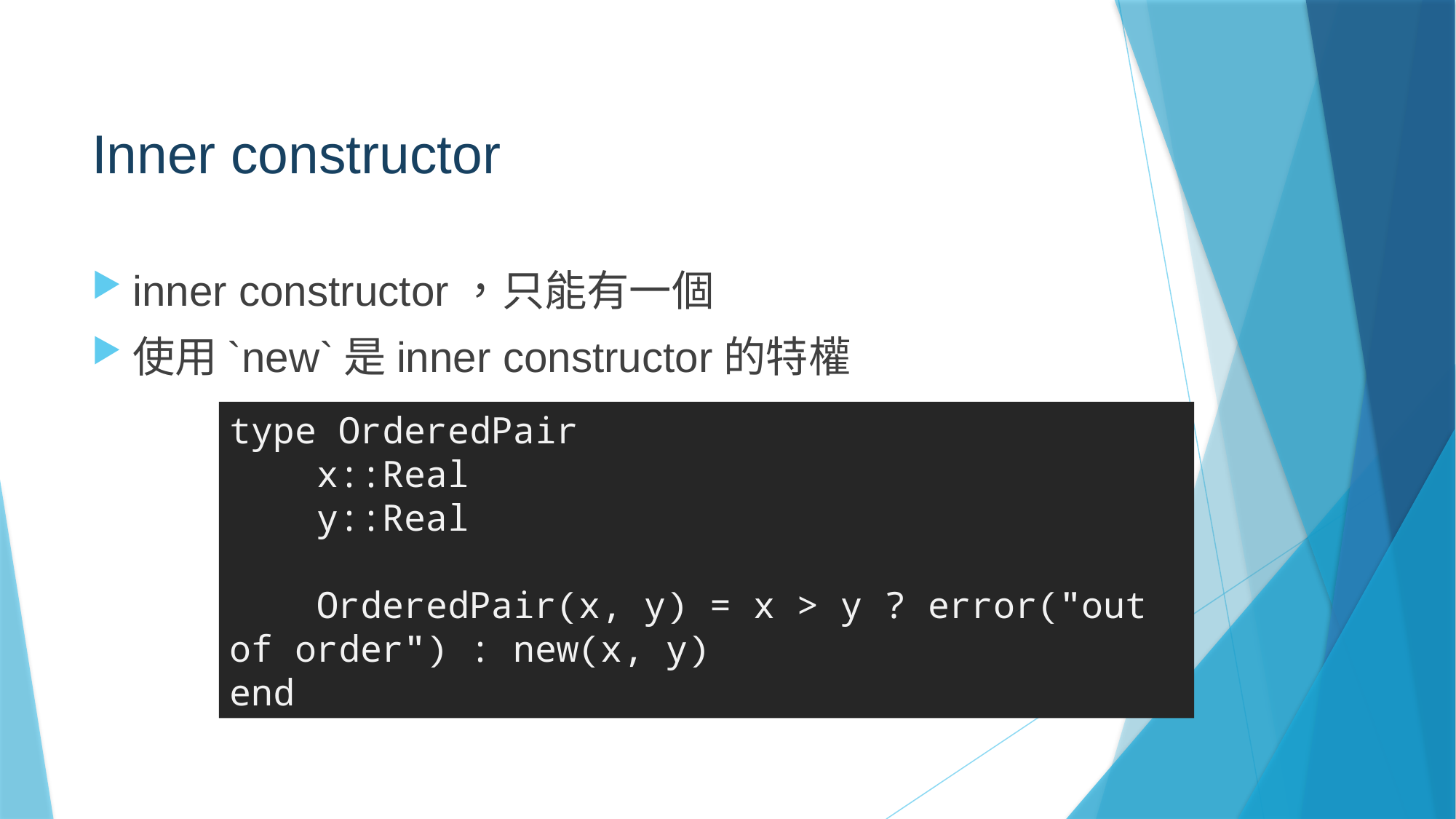

# Inner constructor
inner constructor，只能有一個
使用`new`是inner constructor的特權
type OrderedPair
    x::Real
    y::Real

    OrderedPair(x, y) = x > y ? error("out of order") : new(x, y)
end